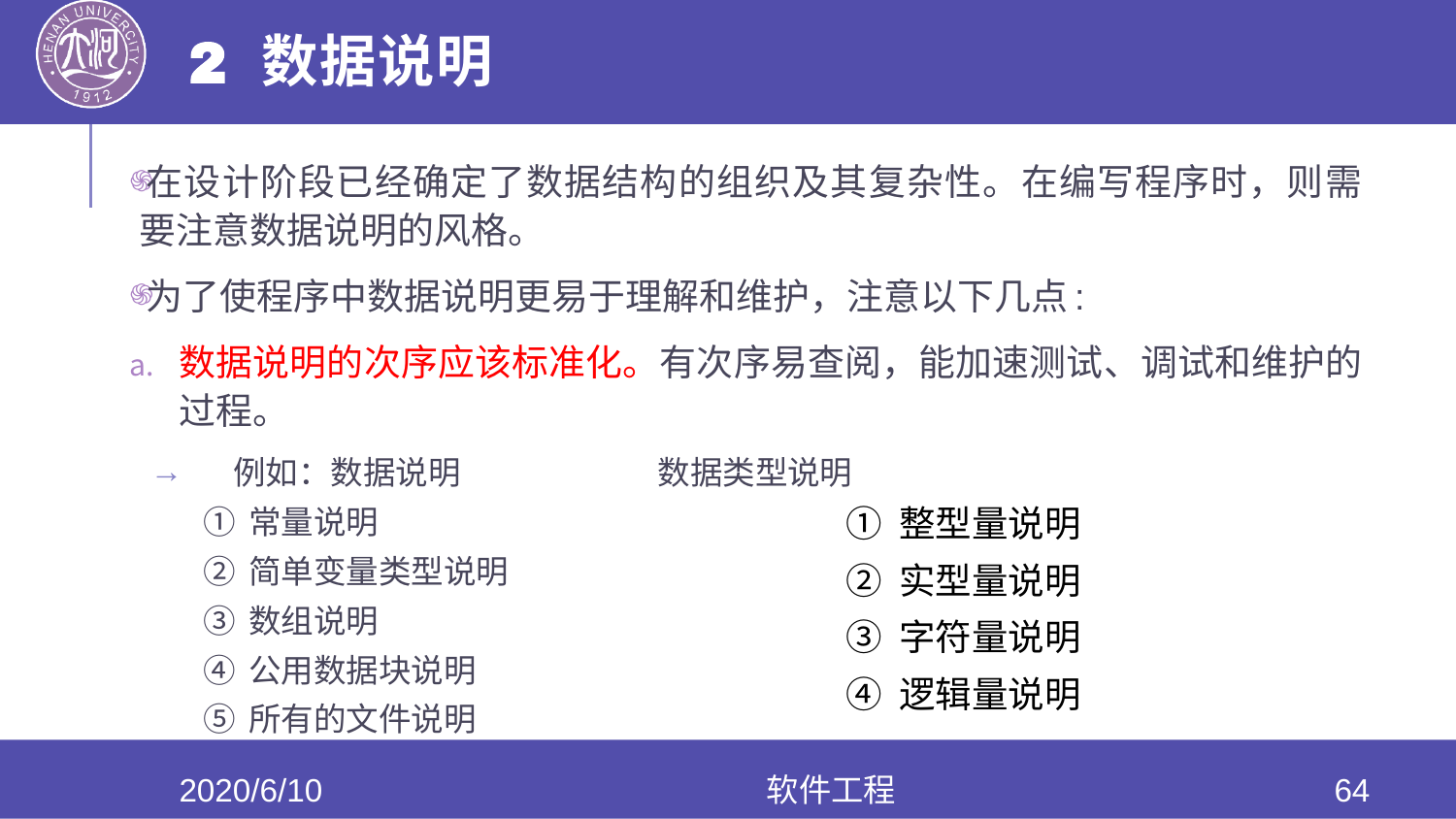

# 2 数据说明
在设计阶段已经确定了数据结构的组织及其复杂性。在编写程序时，则需要注意数据说明的风格。
为了使程序中数据说明更易于理解和维护，注意以下几点:
数据说明的次序应该标准化。有次序易查阅，能加速测试、调试和维护的过程。
例如：数据说明                           数据类型说明
① 常量说明
② 简单变量类型说明
③ 数组说明
④ 公用数据块说明
⑤ 所有的文件说明
① 整型量说明
② 实型量说明
③ 字符量说明
④ 逻辑量说明
2020/6/10
软件工程
64